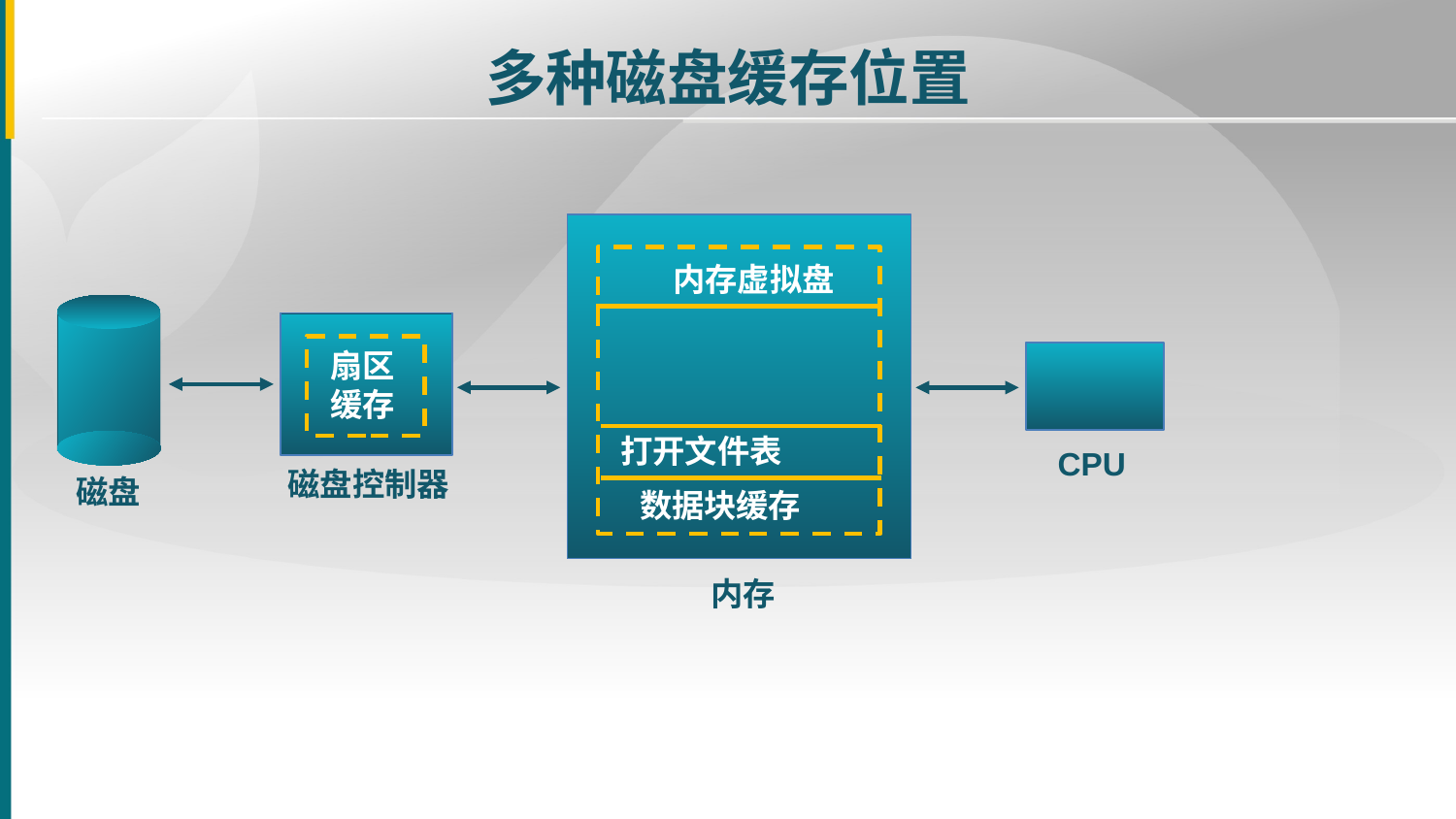

多种磁盘缓存位置

内存虚拟盘
打开文件表
数据块缓存
内存

磁盘

扇区
缓存
磁盘控制器

CPU